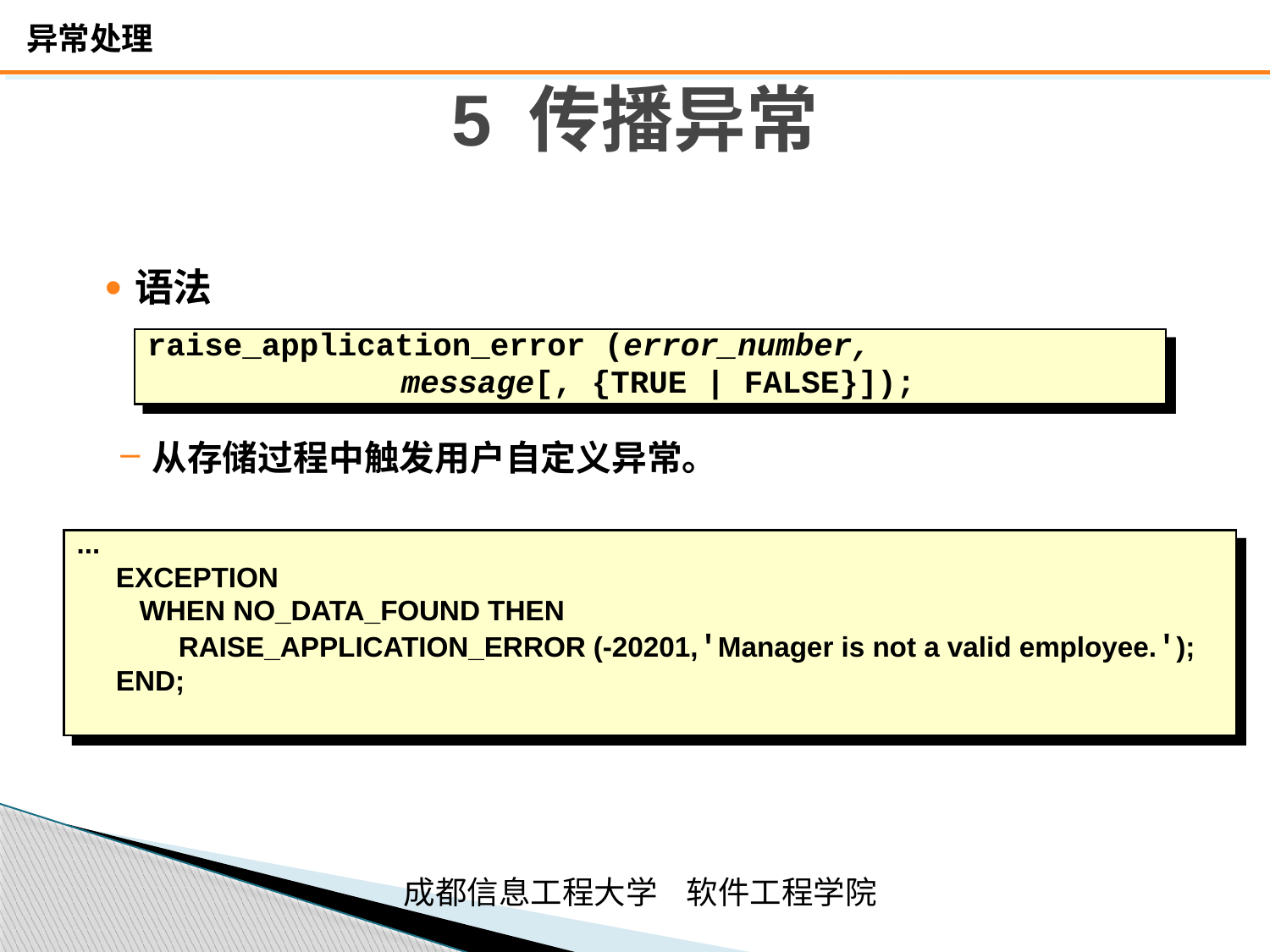

# 5 传播异常
语法

从存储过程中触发用户自定义异常。
raise_application_error (error_number,
		message[, {TRUE | FALSE}]);
...
     EXCEPTION
        WHEN NO_DATA_FOUND THEN
             RAISE_APPLICATION_ERROR (-20201,'Manager is not a valid employee.');
     END;